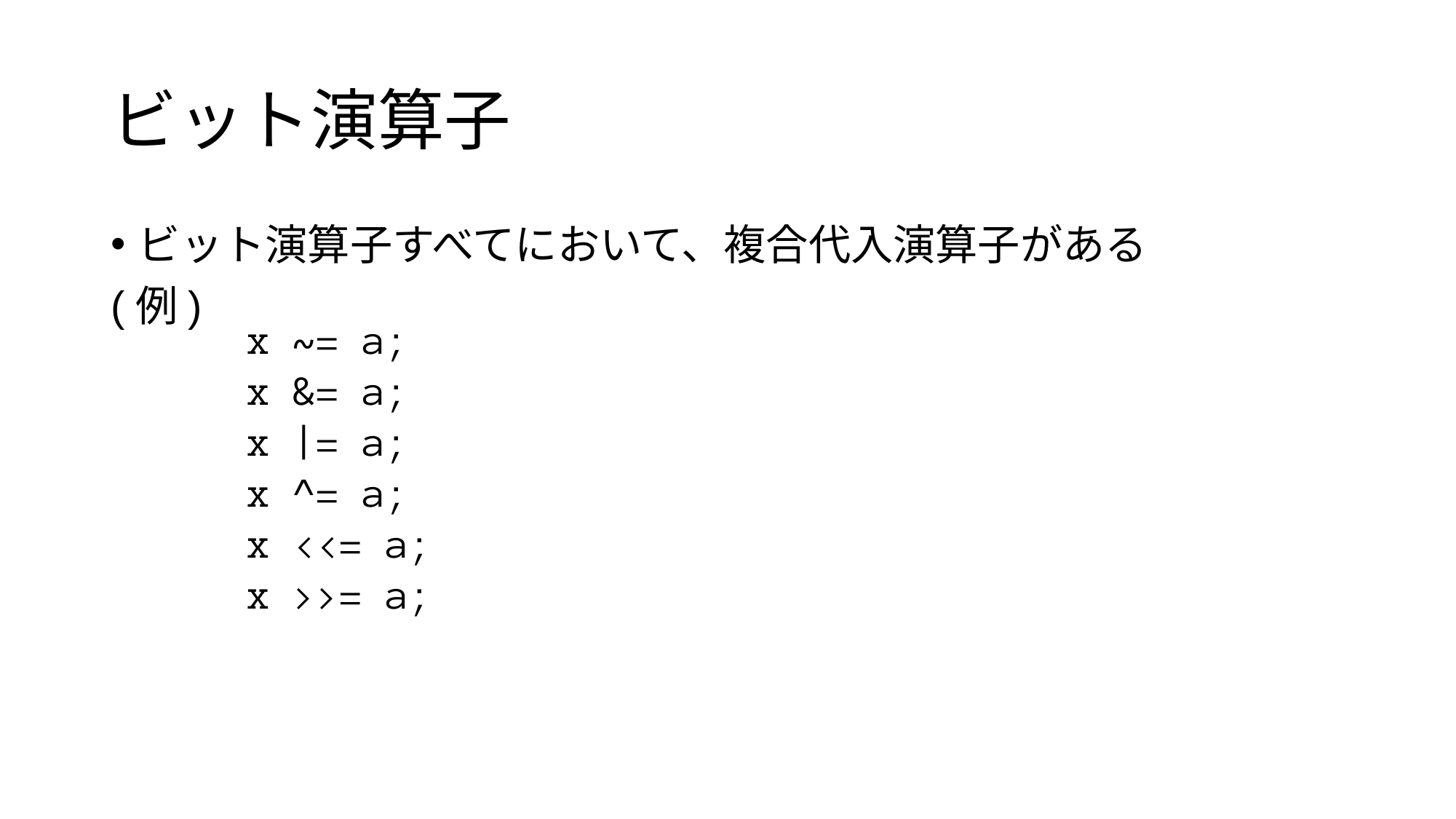

# ビット演算子
ビット演算子すべてにおいて、複合代入演算子がある
(例)
x ~= a;
x &= a;
x |= a;
x ^= a;
x <<= a;
x >>= a;